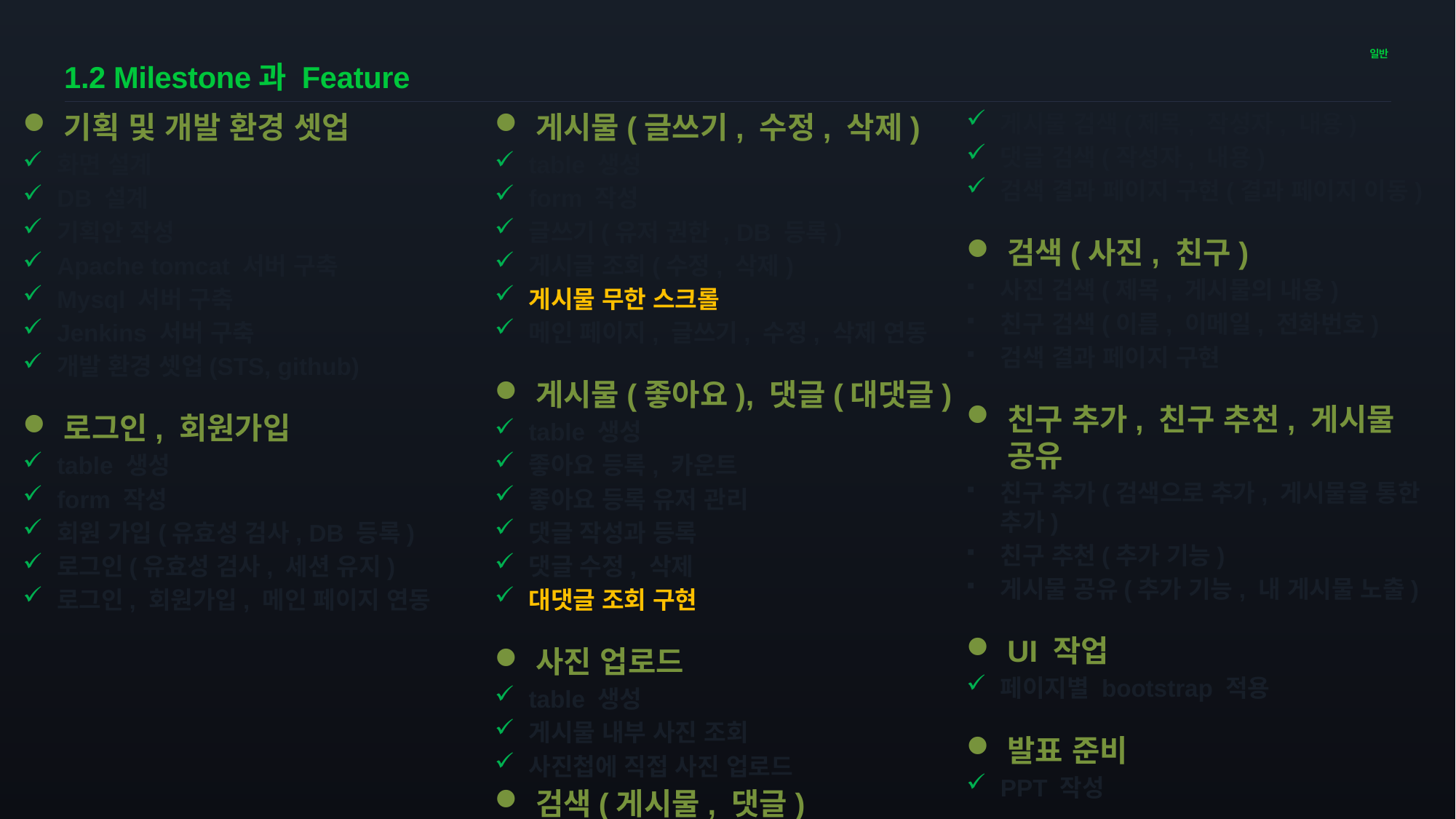

# 1.2 Milestone과 Feature
기획 및 개발 환경 셋업
화면 설계
DB 설계
기획안 작성
Apache tomcat 서버 구축
Mysql 서버 구축
Jenkins 서버 구축
개발 환경 셋업(STS, github)

로그인, 회원가입
table 생성
form 작성
회원 가입(유효성 검사, DB 등록)
로그인(유효성 검사, 세션 유지)
로그인, 회원가입, 메인 페이지 연동

게시물(글쓰기, 수정, 삭제)
table 생성
form 작성
글쓰기(유저 권한 , DB 등록)
게시글 조회(수정, 삭제)
게시물 무한 스크롤
메인 페이지, 글쓰기, 수정, 삭제 연동

게시물(좋아요), 댓글(대댓글)
table 생성
좋아요 등록, 카운트
좋아요 등록 유저 관리
댓글 작성과 등록
댓글 수정, 삭제
대댓글 조회 구현

사진 업로드
table 생성
게시물 내부 사진 조회
사진첩에 직접 사진 업로드
검색(게시물, 댓글)
게시물 검색(제목, 작성자, 내용)
댓글 검색(작성자, 내용)
검색 결과 페이지 구현(결과 페이지 이동)

검색(사진, 친구)
사진 검색(제목, 게시물의 내용)
친구 검색(이름, 이메일, 전화번호)
검색 결과 페이지 구현

친구 추가, 친구 추천, 게시물 공유
친구 추가(검색으로 추가, 게시물을 통한 추가)
친구 추천(추가 기능)
게시물 공유(추가 기능, 내 게시물 노출)

UI 작업
페이지별 bootstrap 적용

발표 준비
PPT 작성